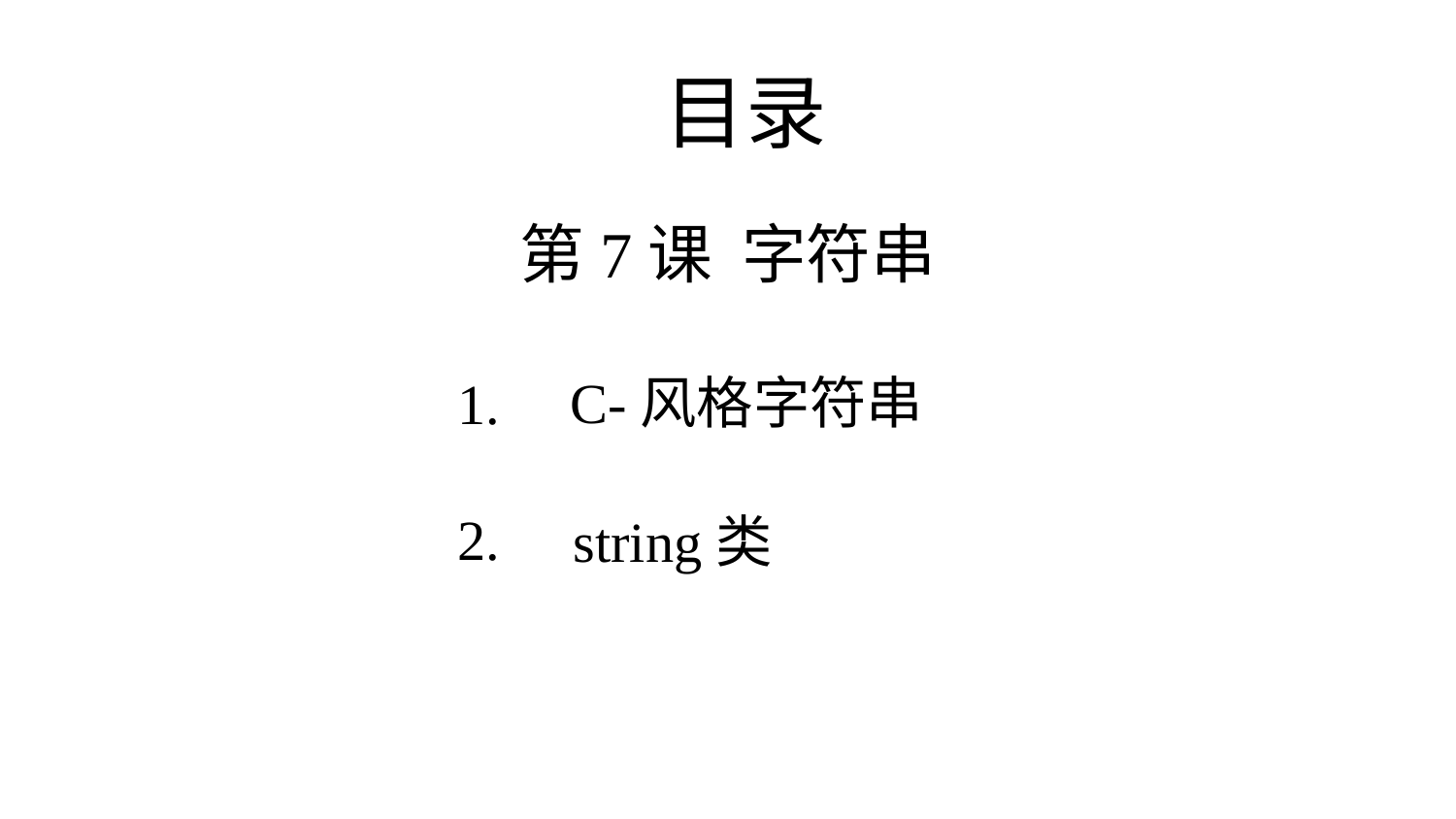

# 目录
第7课  字符串

C-风格字符串
 string类
2